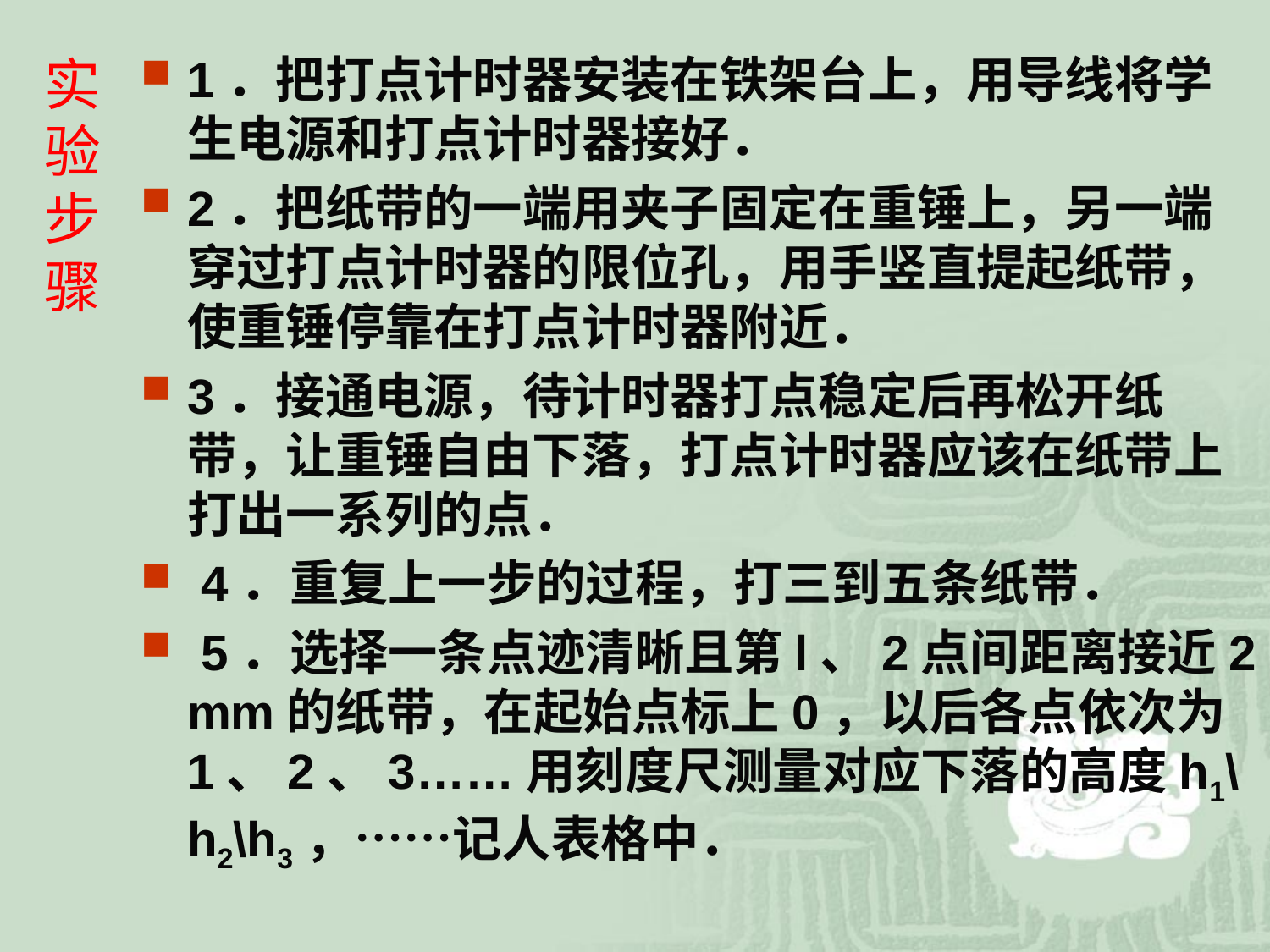

实验步骤
1．把打点计时器安装在铁架台上，用导线将学生电源和打点计时器接好．
2．把纸带的一端用夹子固定在重锤上，另一端穿过打点计时器的限位孔，用手竖直提起纸带，使重锤停靠在打点计时器附近．
3．接通电源，待计时器打点稳定后再松开纸带，让重锤自由下落，打点计时器应该在纸带上打出一系列的点．
 4．重复上一步的过程，打三到五条纸带．
 5．选择一条点迹清晰且第l、2点间距离接近2 mm的纸带，在起始点标上0，以后各点依次为1、2、3……用刻度尺测量对应下落的高度h1\h2\h3，……记人表格中．